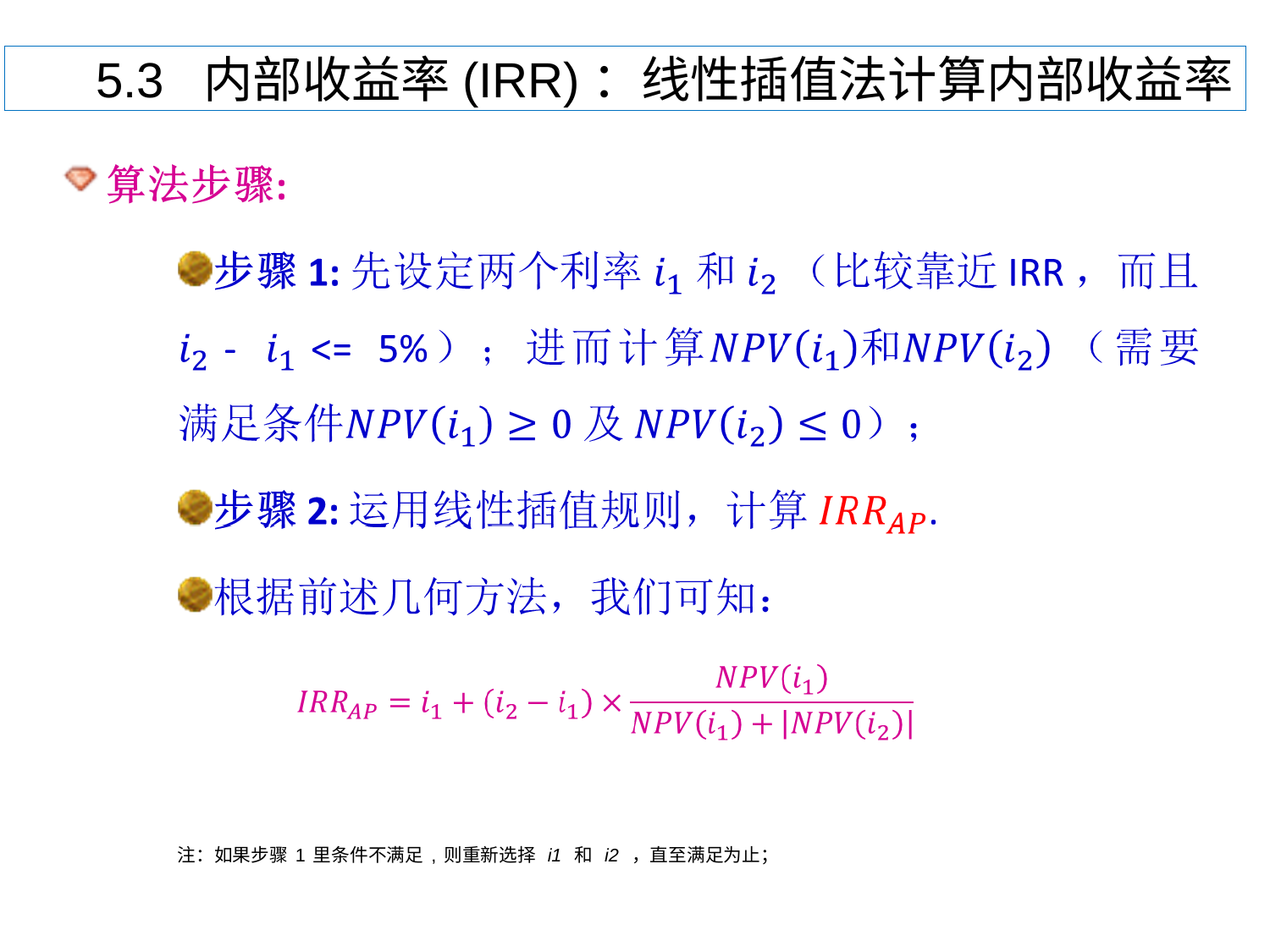

# 5.3  内部收益率(IRR)：线性插值法计算内部收益率

注：如果步骤1里条件不满足,则重新选择 i1 和 i2 ，直至满足为止；